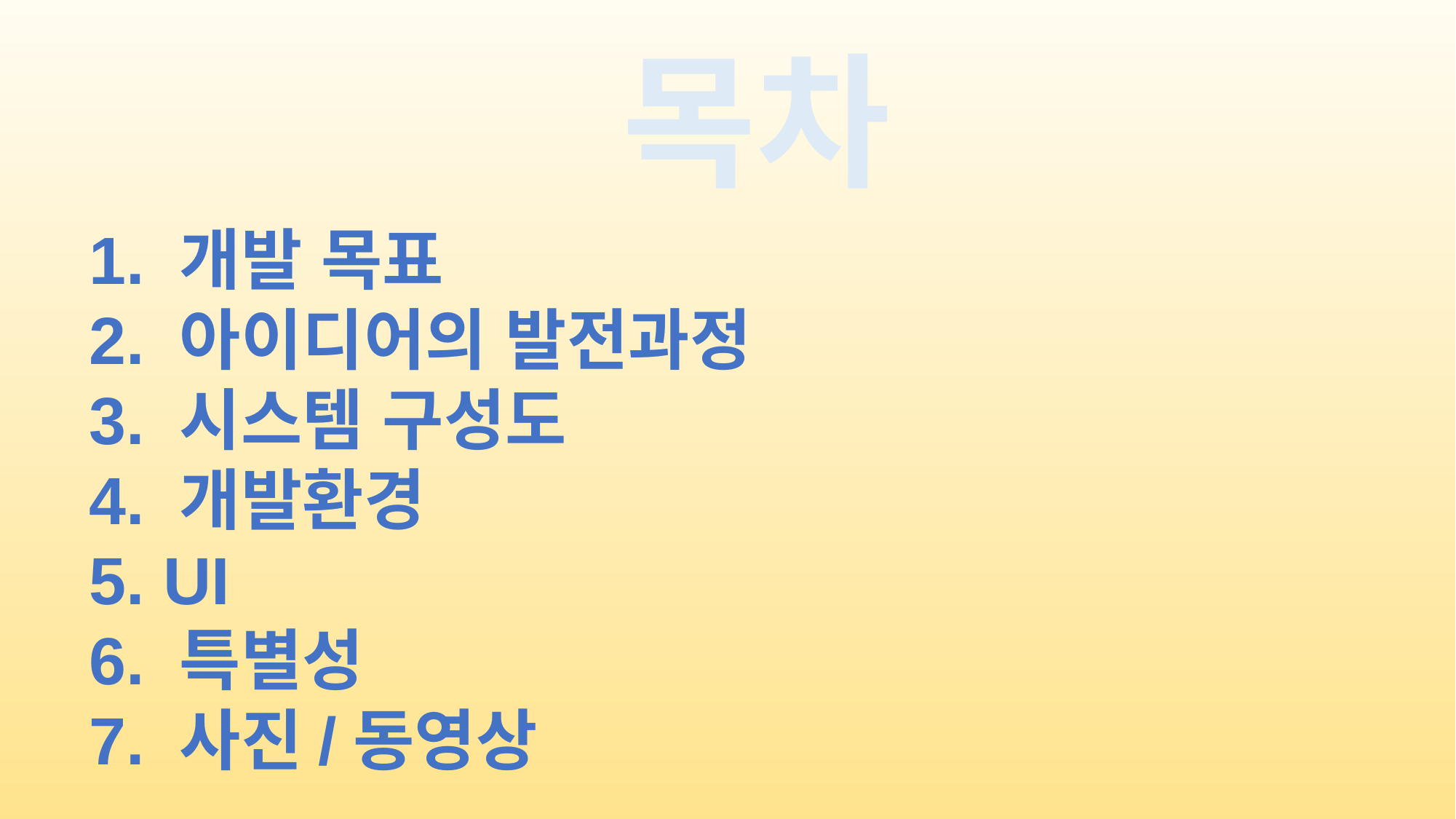

목차
1. 개발 목표
2. 아이디어의 발전과정
3. 시스템 구성도
4. 개발환경
5. UI
6. 특별성
7. 사진/동영상